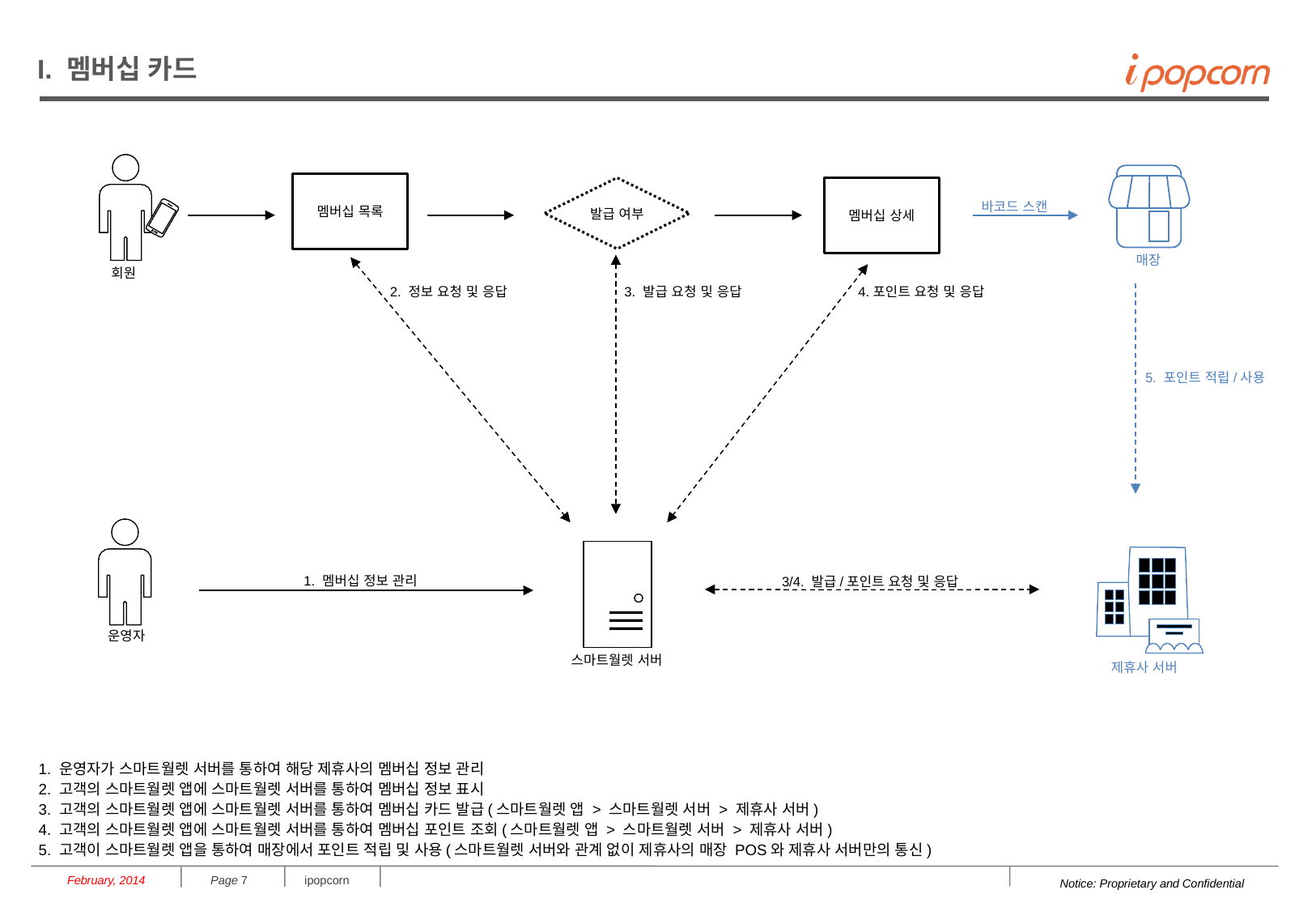

# I. 멤버십 카드

회원

매장
멤버십 목록
발급 여부
멤버십 상세
바코드 스캔
2. 정보 요청 및 응답
3. 발급 요청 및 응답
4.포인트 요청 및 응답
5. 포인트 적립/사용

운영자

스마트월렛 서버

제휴사 서버
1. 멤버십 정보 관리
3/4. 발급/포인트 요청 및 응답
1. 운영자가 스마트월렛 서버를 통하여 해당 제휴사의 멤버십 정보 관리
2. 고객의 스마트월렛 앱에 스마트월렛 서버를 통하여 멤버십 정보 표시
3. 고객의 스마트월렛 앱에 스마트월렛 서버를 통하여 멤버십 카드 발급(스마트월렛 앱 > 스마트월렛 서버 > 제휴사 서버)
4. 고객의 스마트월렛 앱에 스마트월렛 서버를 통하여 멤버십 포인트 조회(스마트월렛 앱 > 스마트월렛 서버 > 제휴사 서버)
5. 고객이 스마트월렛 앱을 통하여 매장에서 포인트 적립 및 사용(스마트월렛 서버와 관계 없이 제휴사의 매장 POS와 제휴사 서버만의 통신)